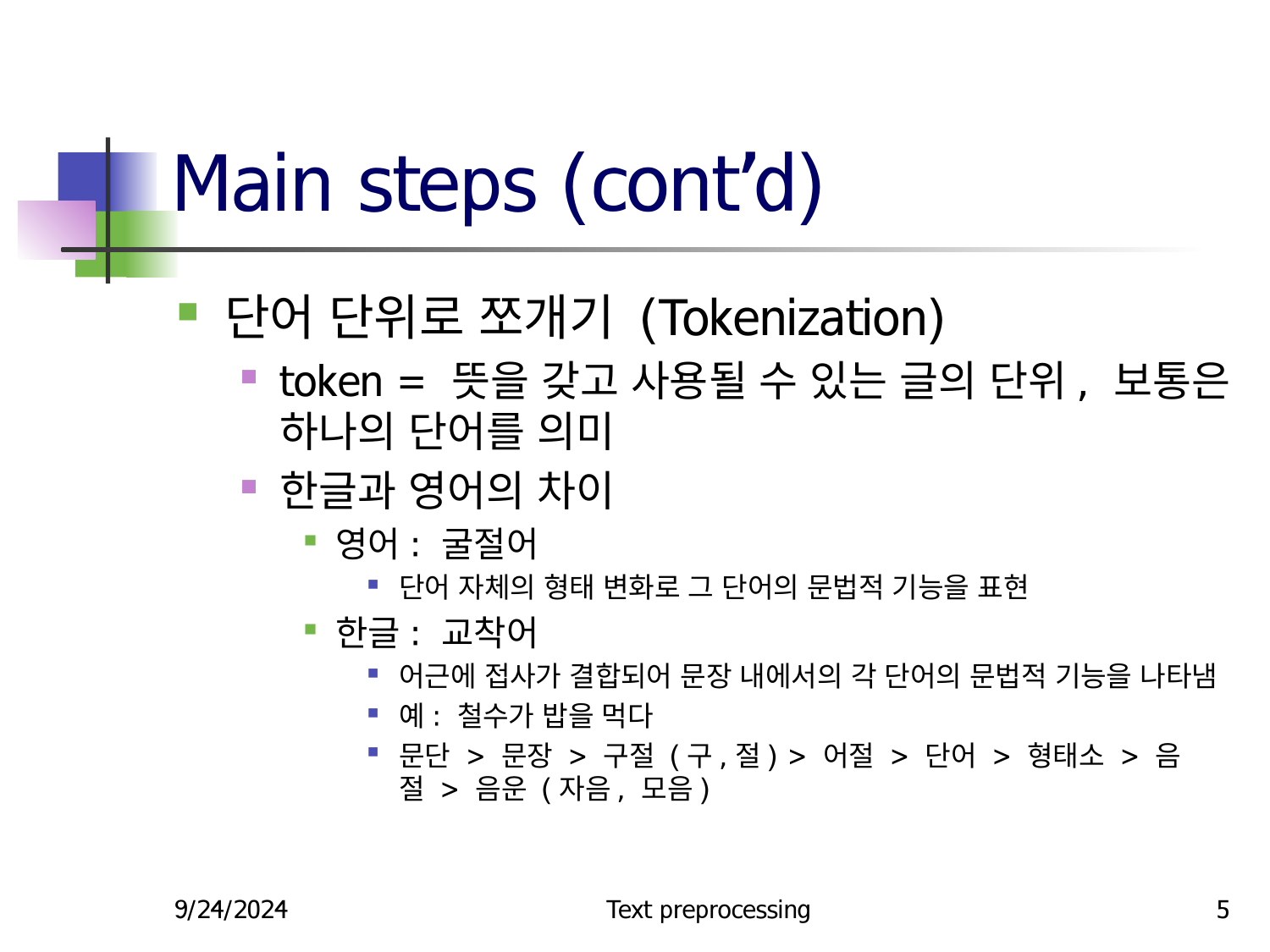

# Main steps (cont’d)
단어 단위로 쪼개기 (Tokenization)
token = 뜻을 갖고 사용될 수 있는 글의 단위, 보통은 하나의 단어를 의미
한글과 영어의 차이
영어: 굴절어
단어 자체의 형태 변화로 그 단어의 문법적 기능을 표현
한글: 교착어
어근에 접사가 결합되어 문장 내에서의 각 단어의 문법적 기능을 나타냄
예: 철수가 밥을 먹다
문단 > 문장 > 구절 (구,절) > 어절 > 단어 > 형태소 > 음절 > 음운 (자음, 모음)

9/24/2024
Text preprocessing
5